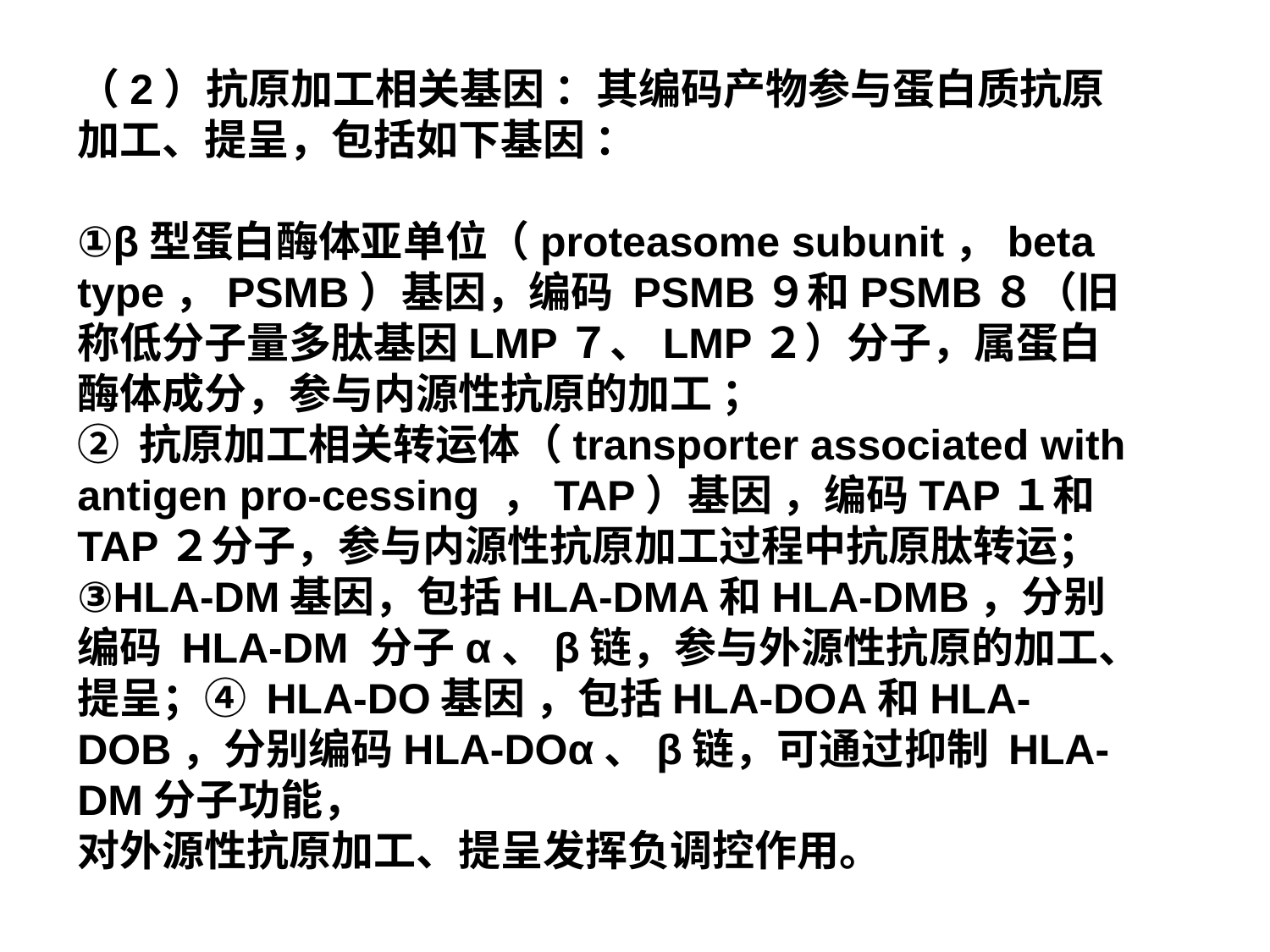

（2）抗原加工相关基因 ：其编码产物参与蛋白质抗原加工、提呈，包括如下基因 ：

①β型蛋白酶体亚单位（proteasome subunit，beta type，PSMB）基因，编码 PSMB９和PSMB８（旧称低分子量多肽基因LMP７、LMP２）分子，属蛋白酶体成分，参与内源性抗原的加工 ；
② 抗原加工相关转运体（transporter associated with antigen pro‐cessing ，TAP）基因 ，编码TAP１和TAP２分子，参与内源性抗原加工过程中抗原肽转运；
③HLA‐DM基因，包括HLA‐DMA和HLA-DMB，分别编码 HLA‐DM 分子α、β链，参与外源性抗原的加工、提呈；④ HLA‐DO基因 ，包括HLA‐DOA和HLA‐DOB，分别编码HLA‐DOα、β链，可通过抑制 HLA‐DM分子功能，
对外源性抗原加工、提呈发挥负调控作用。